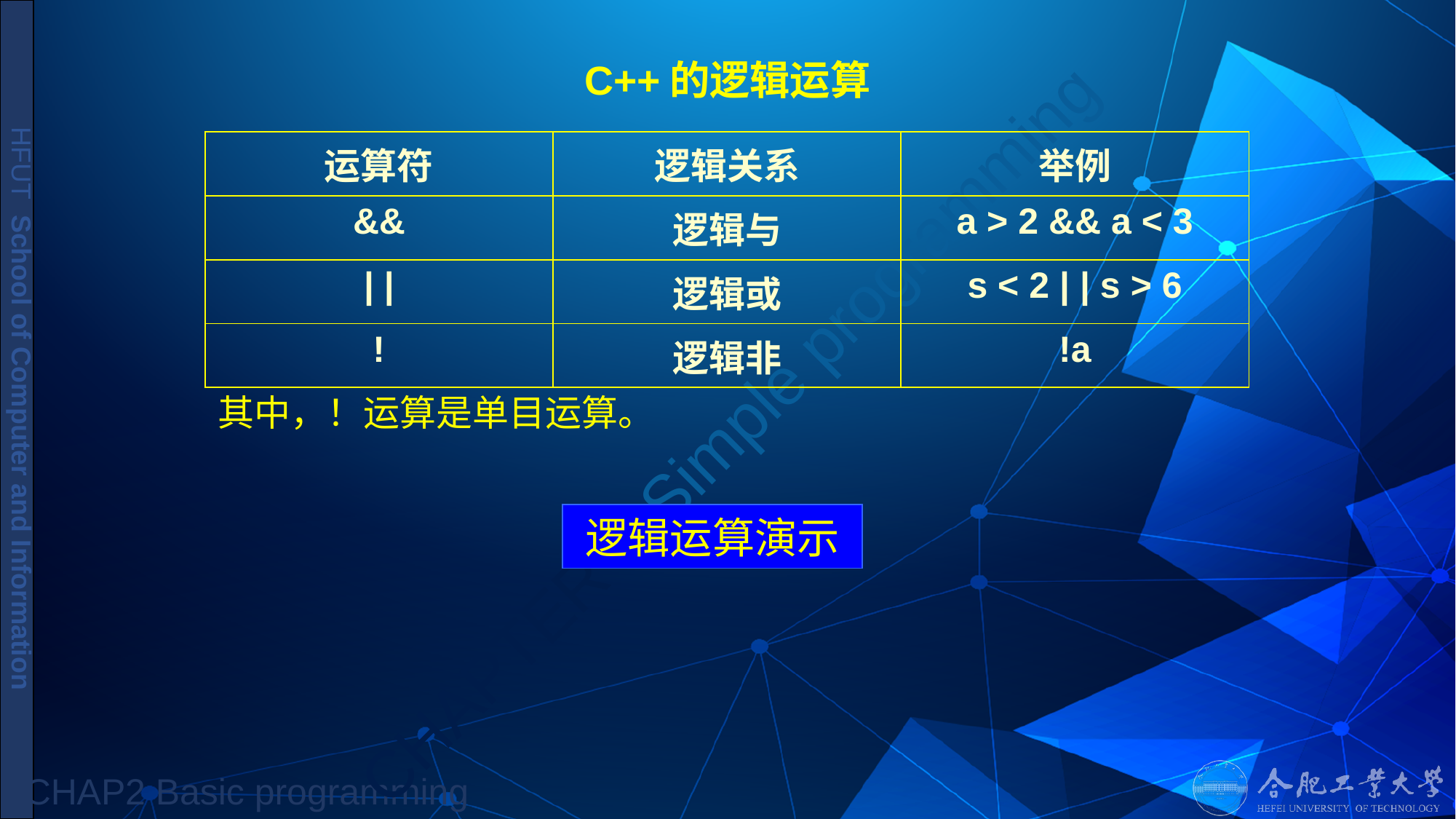

# C++的逻辑运算
| 运算符 | 逻辑关系 | 举例 |
| --- | --- | --- |
| && | 逻辑与 | a > 2 && a < 3 |
| | | | 逻辑或 | s < 2 | | s > 6 |
| ! | 逻辑非 | !a |
其中，！运算是单目运算。
逻辑运算演示